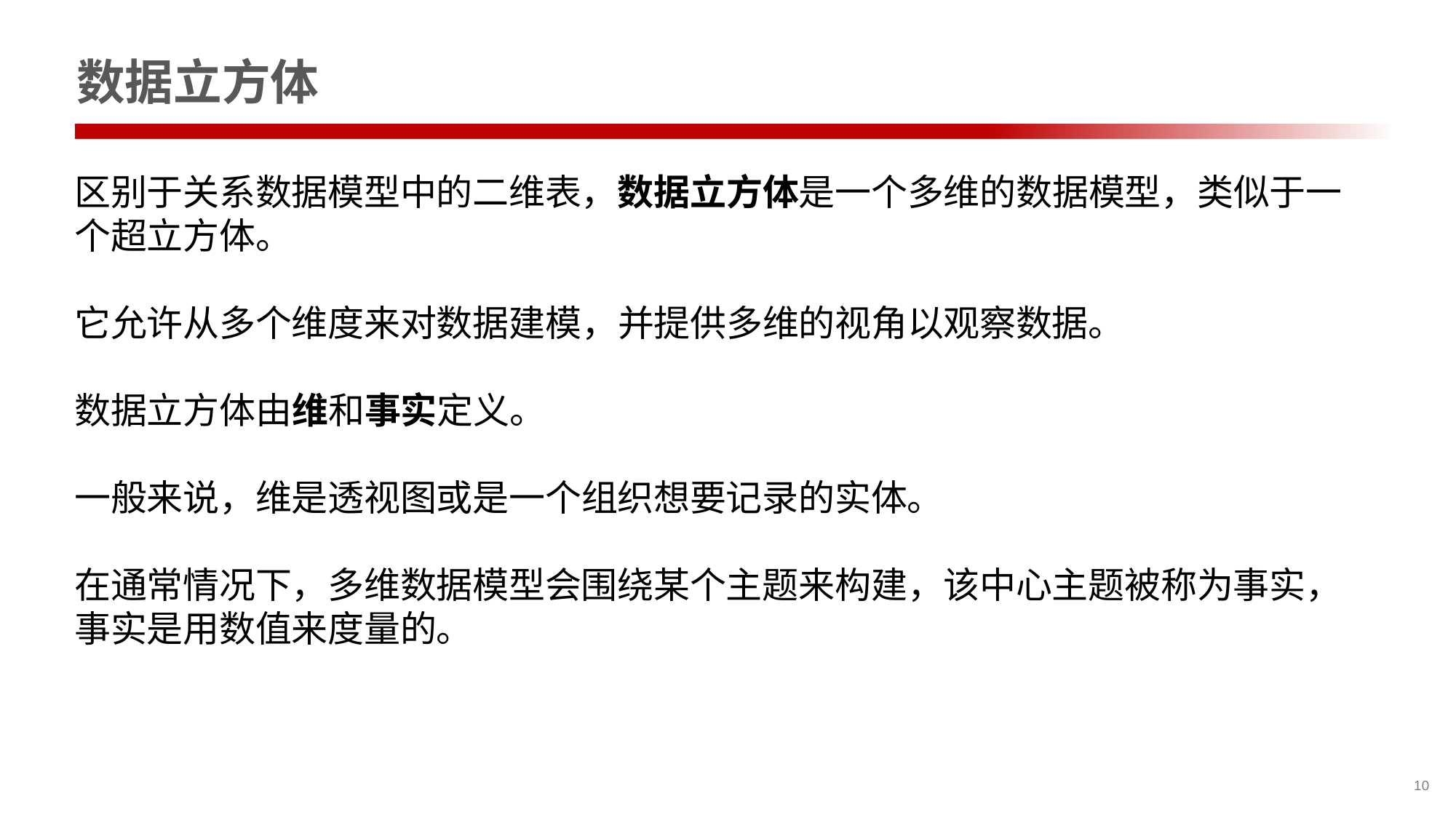

# 数据立方体

区别于关系数据模型中的二维表，数据立方体是一个多维的数据模型，类似于一个超立方体。

它允许从多个维度来对数据建模，并提供多维的视角以观察数据。

数据立方体由维和事实定义。

一般来说，维是透视图或是一个组织想要记录的实体。

在通常情况下，多维数据模型会围绕某个主题来构建，该中心主题被称为事实，事实是用数值来度量的。
10